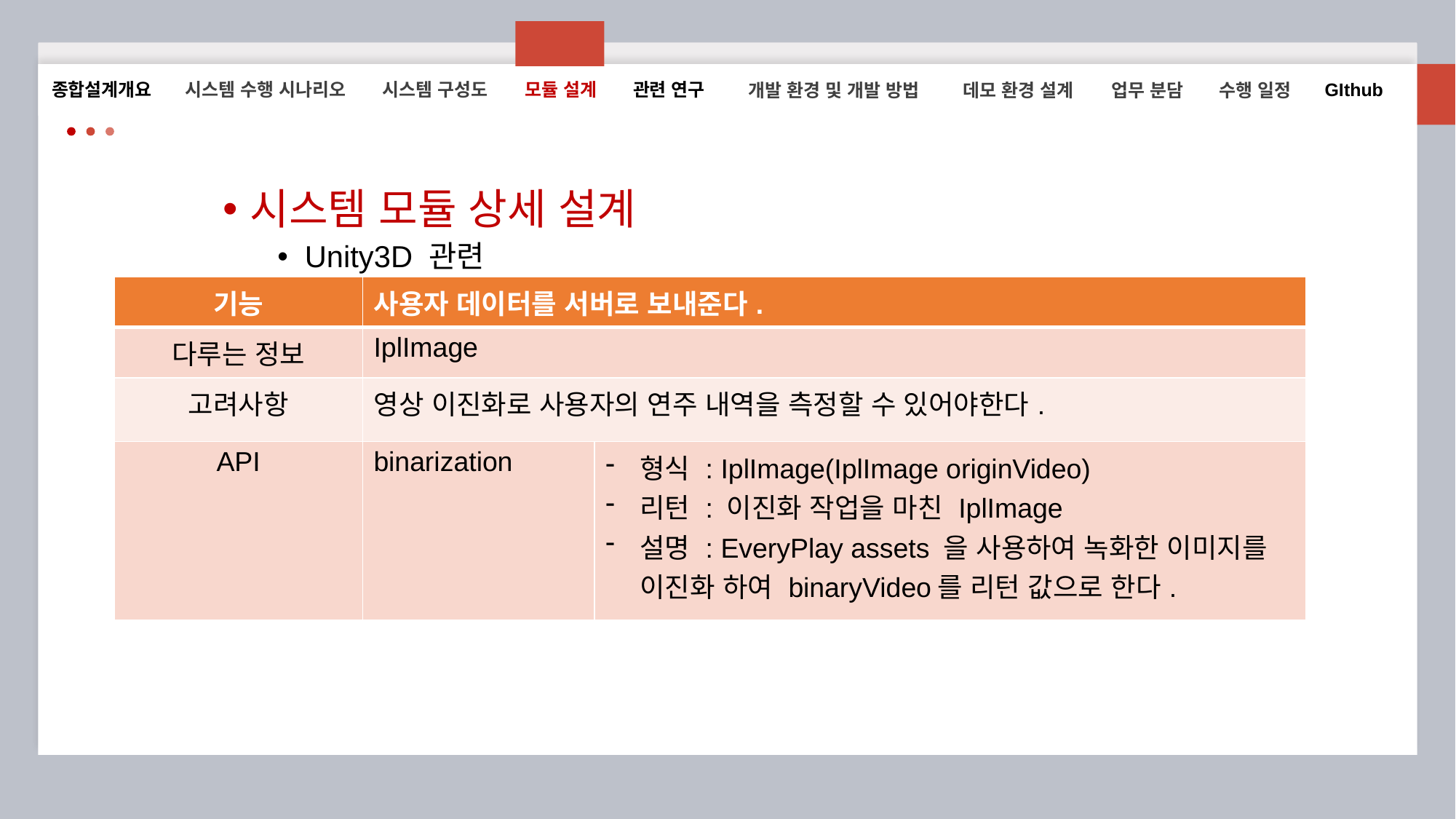

시스템 수행 시나리오
시스템 구성도
모듈 설계
관련 연구
GIthub
종합설계개요
개발 환경 및 개발 방법
데모 환경 설계
업무 분담
수행 일정

시스템 모듈 상세 설계
Unity3D 관련

| 기능 | 사용자 데이터를 서버로 보내준다. |  |
| --- | --- | --- |
| 다루는 정보 | IplImage |  |
| 고려사항 | 영상 이진화로 사용자의 연주 내역을 측정할 수 있어야한다. |  |
| API | binarization | 형식 : IplImage(IplImage originVideo) 리턴 : 이진화 작업을 마친 IplImage 설명 : EveryPlay assets 을 사용하여 녹화한 이미지를 이진화 하여 binaryVideo를 리턴 값으로 한다. |